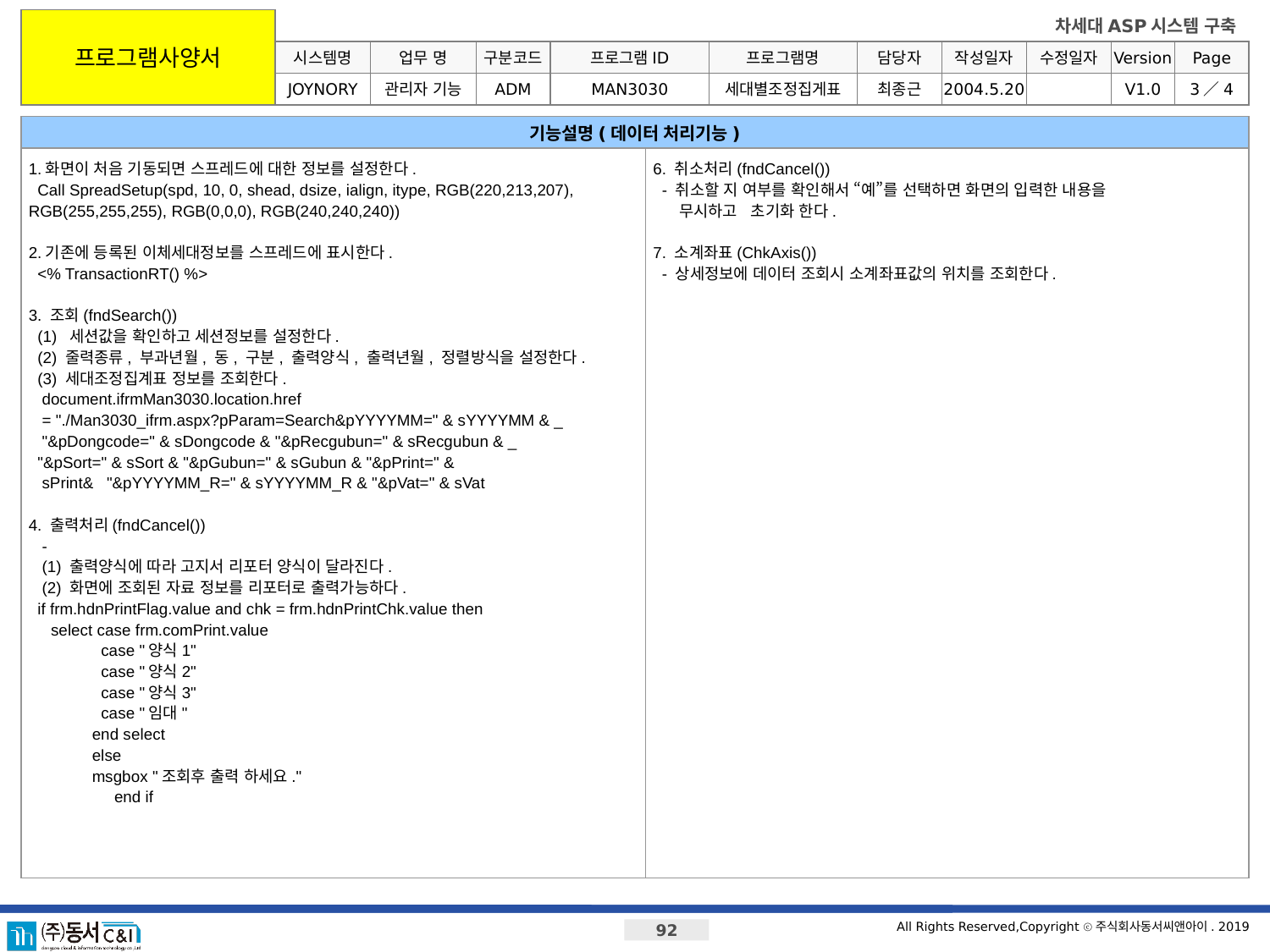

프로그램사양서
시스템명
업무 명
구분코드
프로그램ID
프로그램명
JOYNORY
관리자 기능
ADM
MAN3030
세대별조정집게표
최종근
2004.5.20

V1.0
3／4
기능설명(데이터 처리기능)
1.화면이 처음 기동되면 스프레드에 대한 정보를 설정한다.
  Call SpreadSetup(spd, 10, 0, shead, dsize, ialign, itype, RGB(220,213,207), RGB(255,255,255), RGB(0,0,0), RGB(240,240,240))

2.기존에 등록된 이체세대정보를 스프레드에 표시한다.
  <% TransactionRT() %>

3. 조회(fndSearch())
  (1)  세션값을 확인하고 세션정보를 설정한다.
  (2) 줄력종류, 부과년월, 동, 구분, 출력양식, 출력년월, 정렬방식을 설정한다.
  (3) 세대조정집계표 정보를 조회한다.
   document.ifrmMan3030.location.href
   = "./Man3030_ifrm.aspx?pParam=Search&pYYYYMM=" & sYYYYMM & _
   "&pDongcode=" & sDongcode & "&pRecgubun=" & sRecgubun & _
  "&pSort=" & sSort & "&pGubun=" & sGubun & "&pPrint=" &
   sPrint&   "&pYYYYMM_R=" & sYYYYMM_R & "&pVat=" & sVat

4. 출력처리(fndCancel())
   -
   (1) 출력양식에 따라 고지서 리포터 양식이 달라진다.
   (2) 화면에 조회된 자료 정보를 리포터로 출력가능하다.
  if frm.hdnPrintFlag.value and chk = frm.hdnPrintChk.value then
     select case frm.comPrint.value
  case "양식1"
  case "양식2"
  case "양식3"
  case "임대"
end select
else
msgbox "조회후 출력 하세요."
     end if

6. 취소처리(fndCancel())
  - 취소할 지 여부를 확인해서 “예”를 선택하면 화면의 입력한 내용을
     무시하고   초기화 한다.

7. 소계좌표(ChkAxis())
  - 상세정보에 데이터 조회시 소계좌표값의 위치를 조회한다.